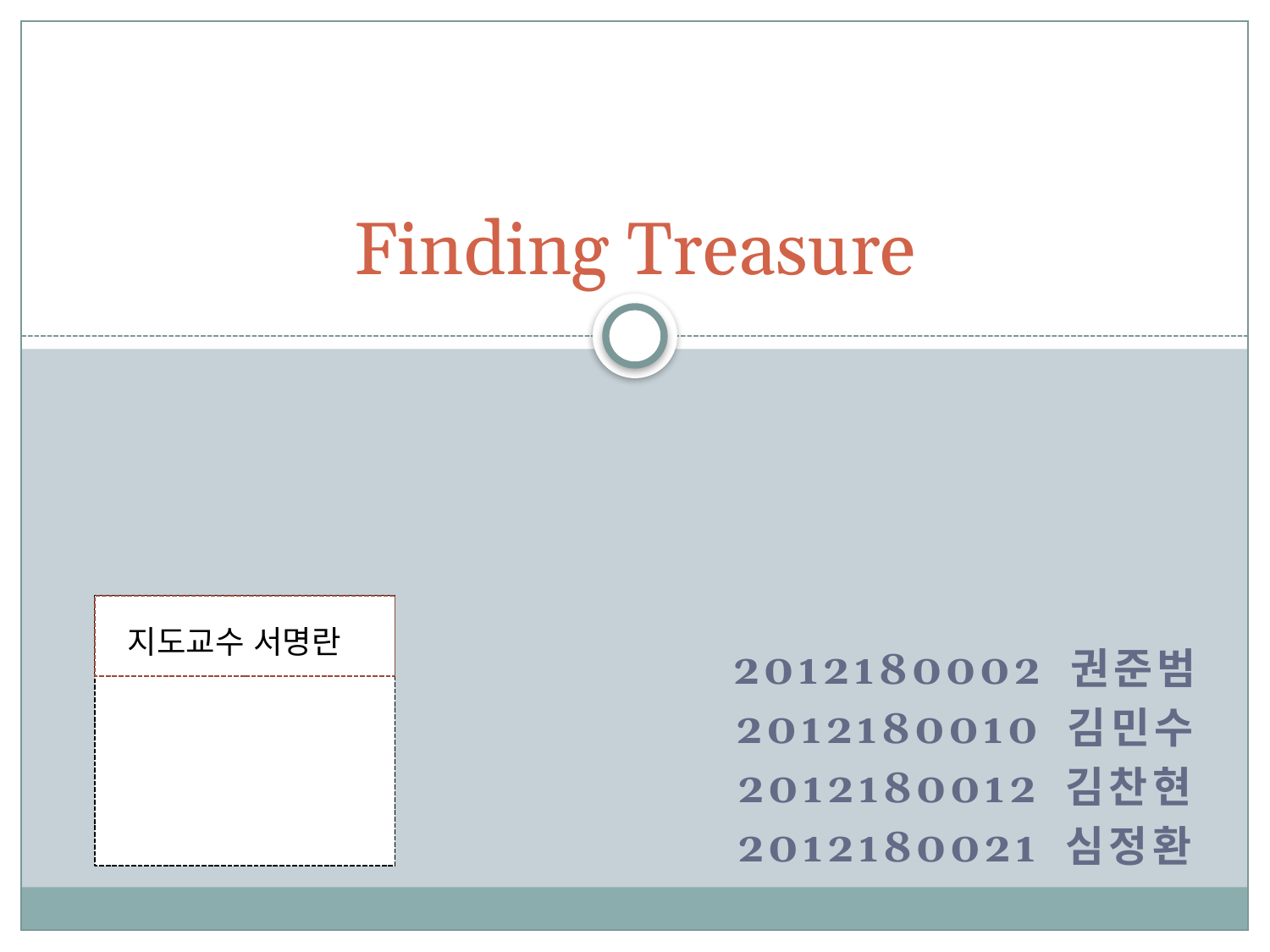

# Finding Treasure

지도교수 서명란
2012180002 권준범
2012180010 김민수
2012180012 김찬현
2012180021 심정환